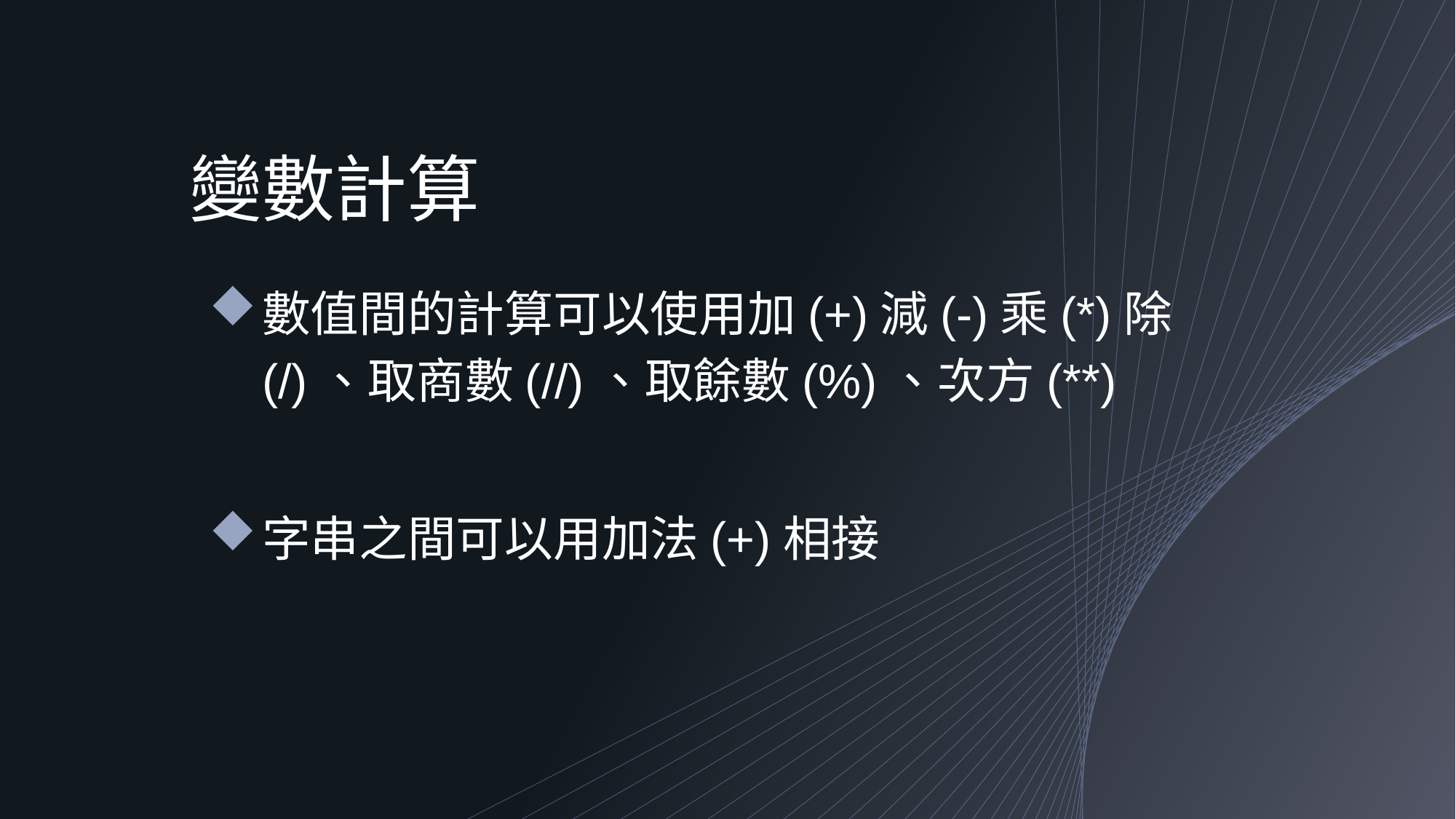

# 變數計算
數值間的計算可以使用加(+)減(-)乘(*)除(/)、取商數(//)、取餘數(%)、次方(**)

字串之間可以用加法(+)相接